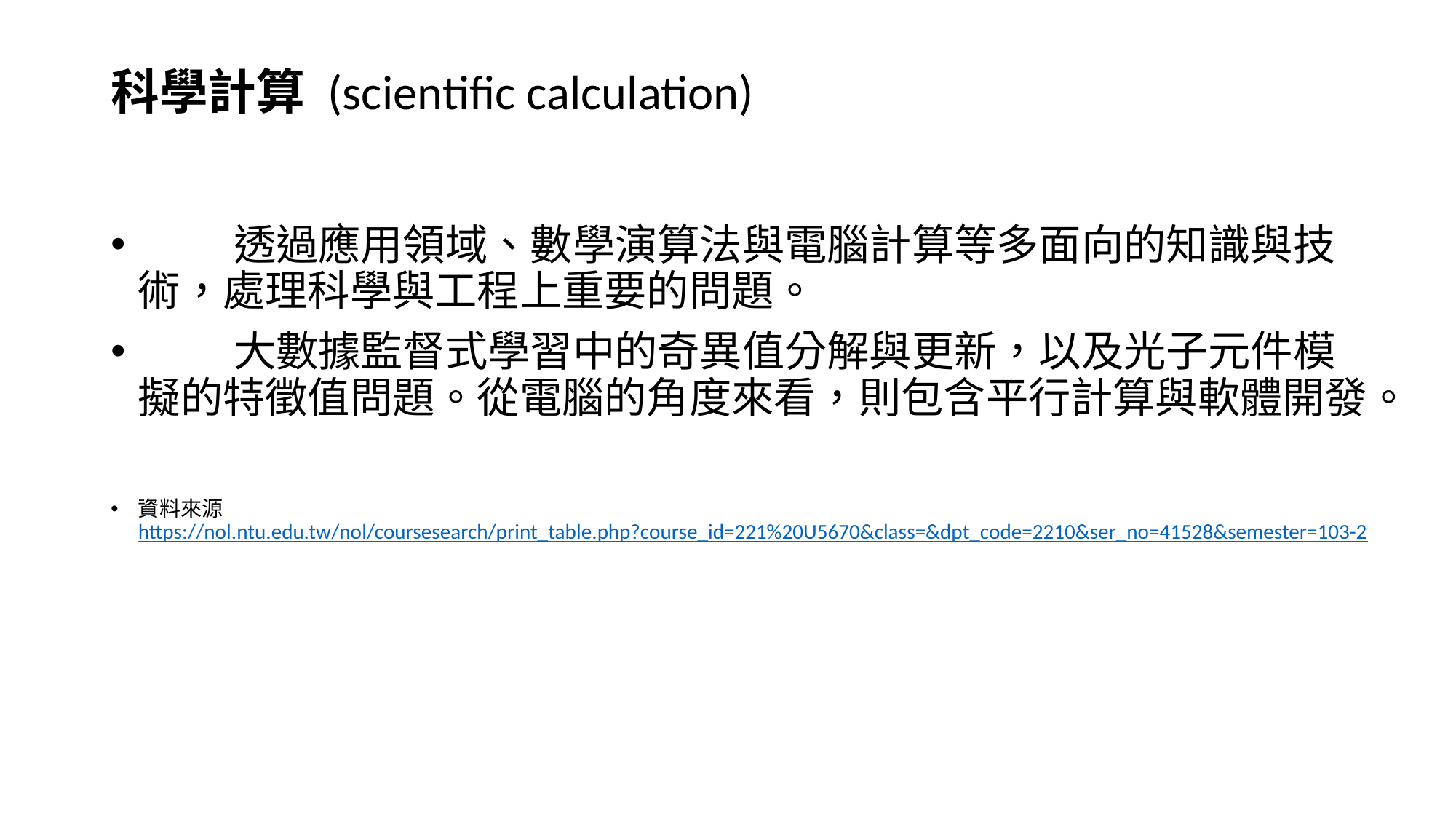

# 科學計算 (scientific calculation)
         透過應用領域、數學演算法與電腦計算等多面向的知識與技術，處理科學與工程上重要的問題。
         大數據監督式學習中的奇異值分解與更新，以及光子元件模擬的特徵值問題。從電腦的角度來看，則包含平行計算與軟體開發。

資料來源https://nol.ntu.edu.tw/nol/coursesearch/print_table.php?course_id=221%20U5670&class=&dpt_code=2210&ser_no=41528&semester=103-2